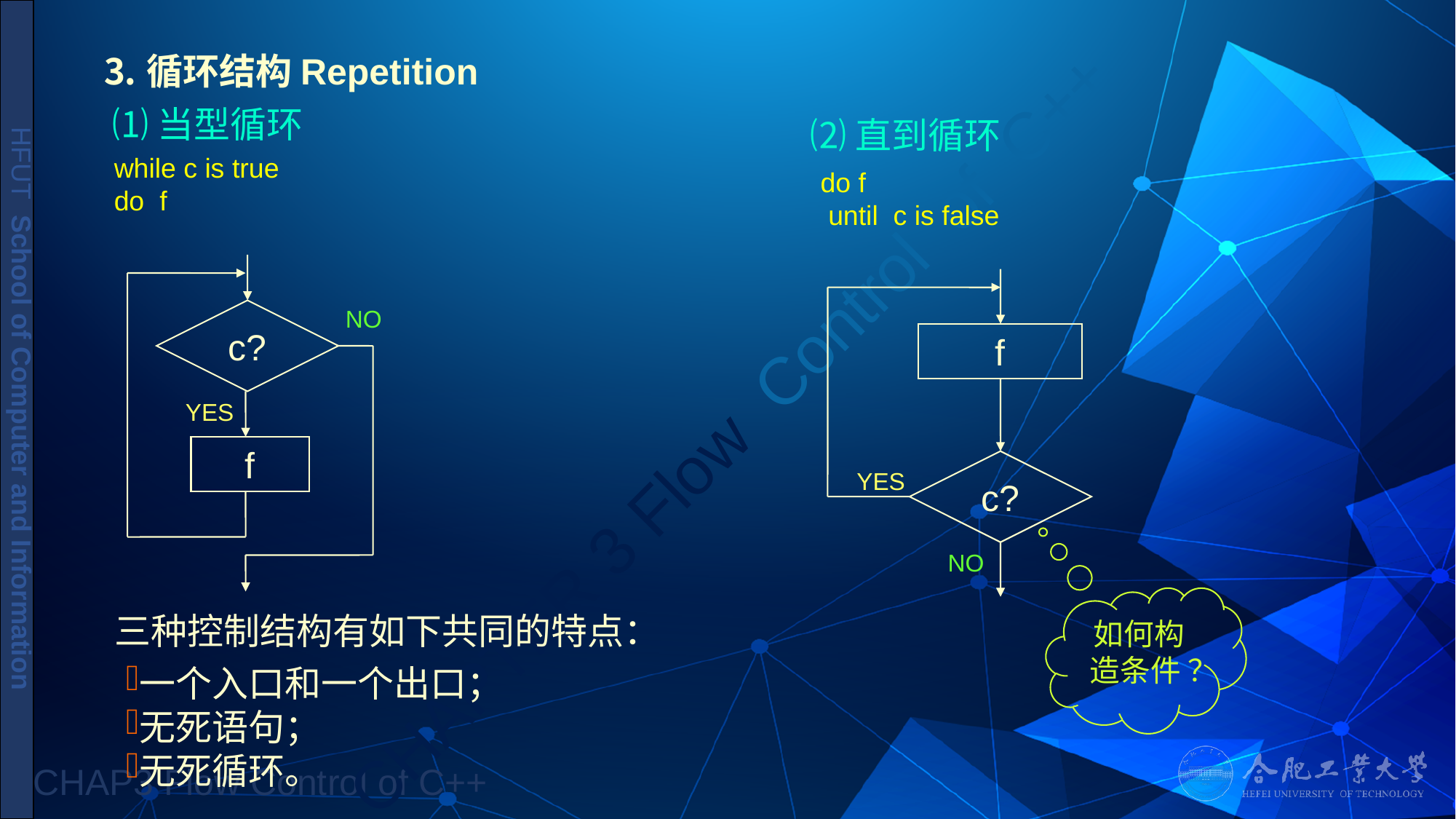

# ⒊循环结构Repetition
⑴当型循环
⑵直到循环
while c is true
do  f
do f
 until  c is false

NO
c?
f

YES

f
c?
YES

NO

如何构造条件 ？
三种控制结构有如下共同的特点：
一个入口和一个出口；
无死语句；
无死循环。